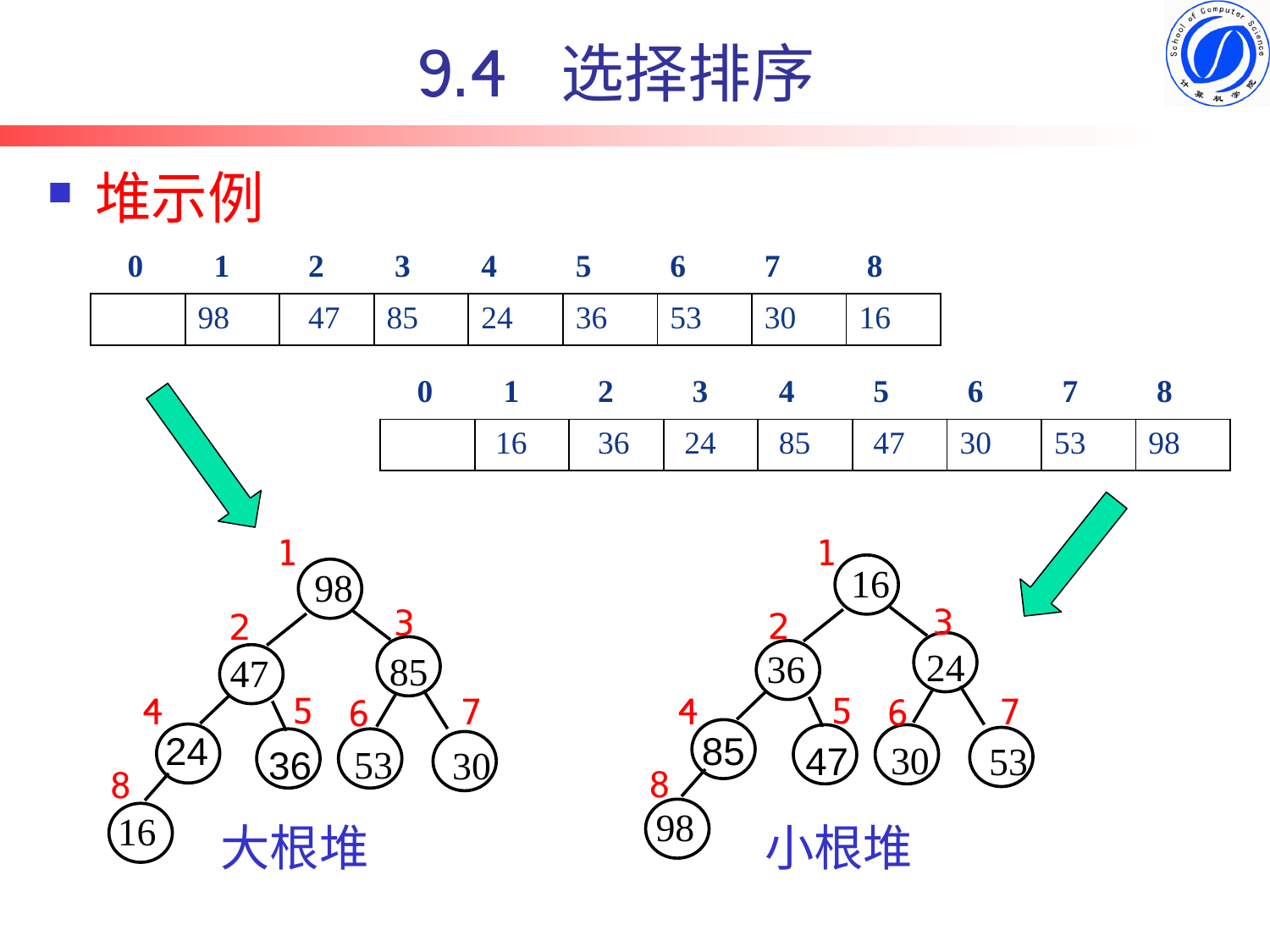

# 9.4  选择排序
堆示例
| 0 | 1 | 2 | 3 | 4 | 5 | 6 | 7 | 8 |
| --- | --- | --- | --- | --- | --- | --- | --- | --- |
|  | 98 | 47 | 85 | 24 | 36 | 53 | 30 | 16 |
| 0 | 1 | 2 | 3 | 4 | 5 | 6 | 7 | 8 |
| --- | --- | --- | --- | --- | --- | --- | --- | --- |
|  | 16 | 36 | 24 | 85 | 47 | 30 | 53 | 98 |

1
3
2
5
4
7
6
8

16

24
36

85

30
47
53

98

小根堆
1
3
2
5
7
4
6
8

98

85
47

24

53
36
30

16

大根堆